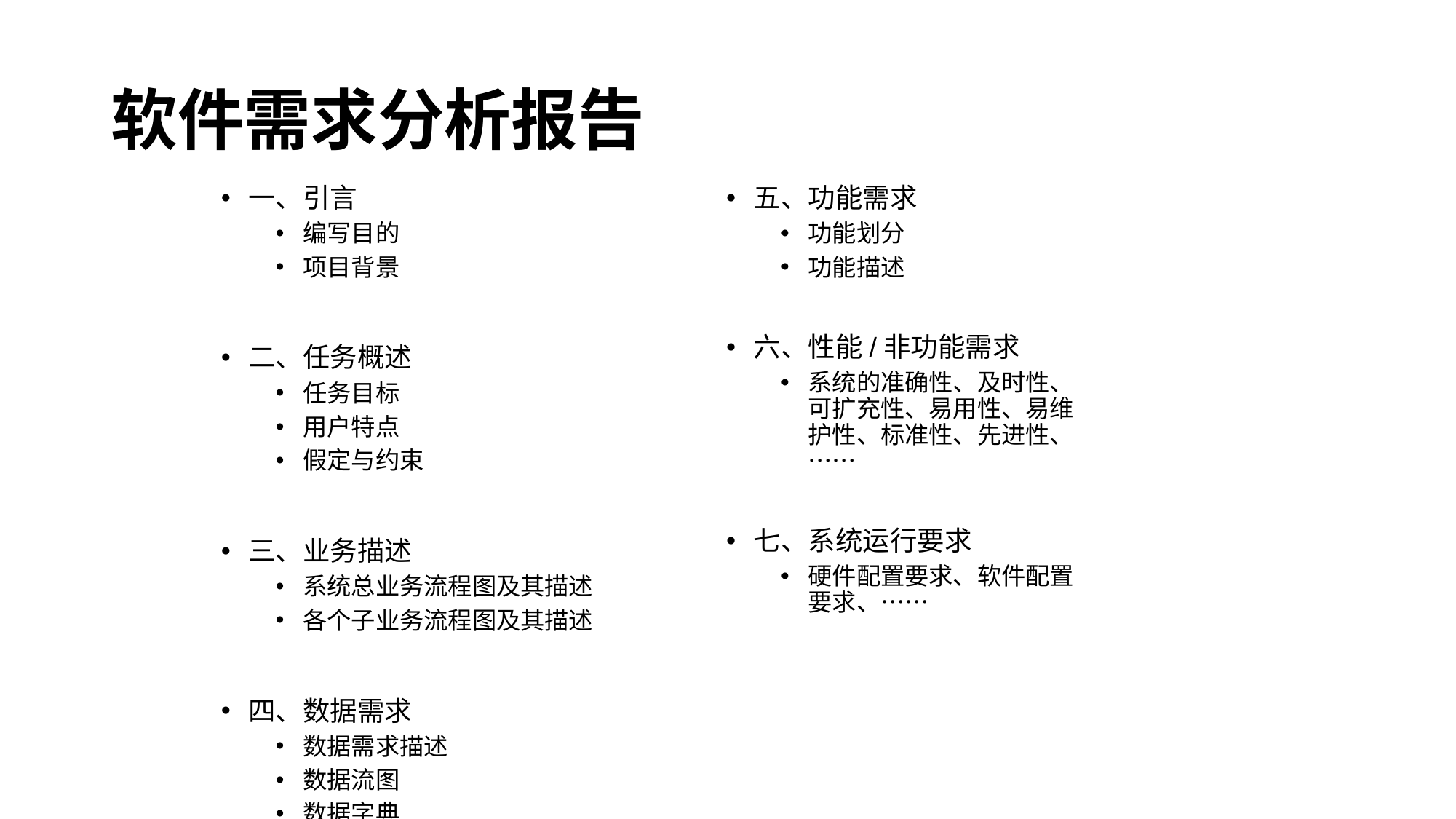

# 软件需求分析报告
一、引言
编写目的
项目背景

二、任务概述
任务目标
用户特点
假定与约束

三、业务描述
系统总业务流程图及其描述
各个子业务流程图及其描述

四、数据需求
数据需求描述
数据流图
数据字典
五、功能需求
功能划分
功能描述

六、性能/非功能需求
系统的准确性、及时性、可扩充性、易用性、易维护性、标准性、先进性、……

七、系统运行要求
硬件配置要求、软件配置要求、……
3